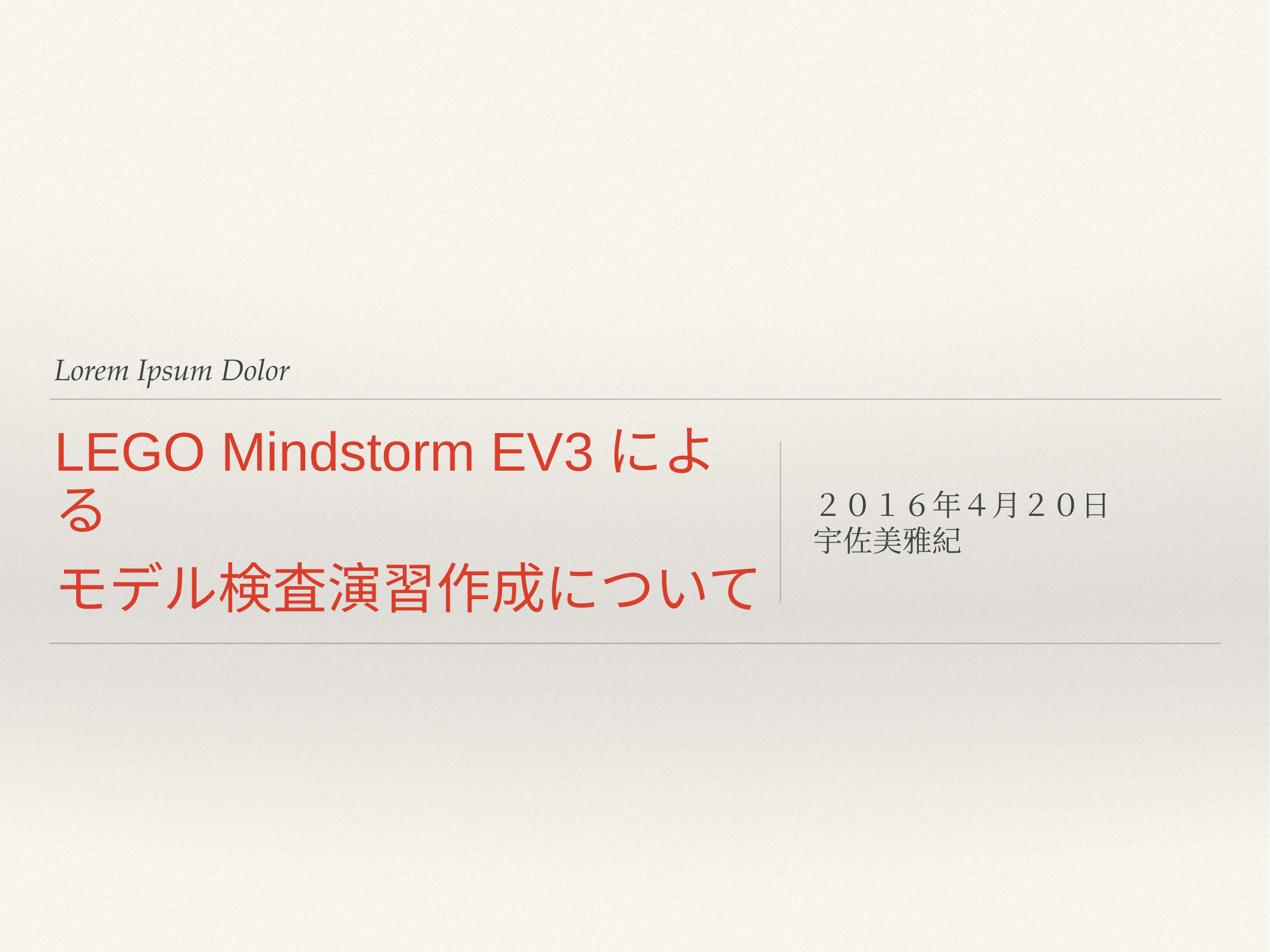

Lorem Ipsum Dolor
# LEGO Mindstorm EV3による
モデル検査演習作成について
２０１６年４月２０日
宇佐美雅紀